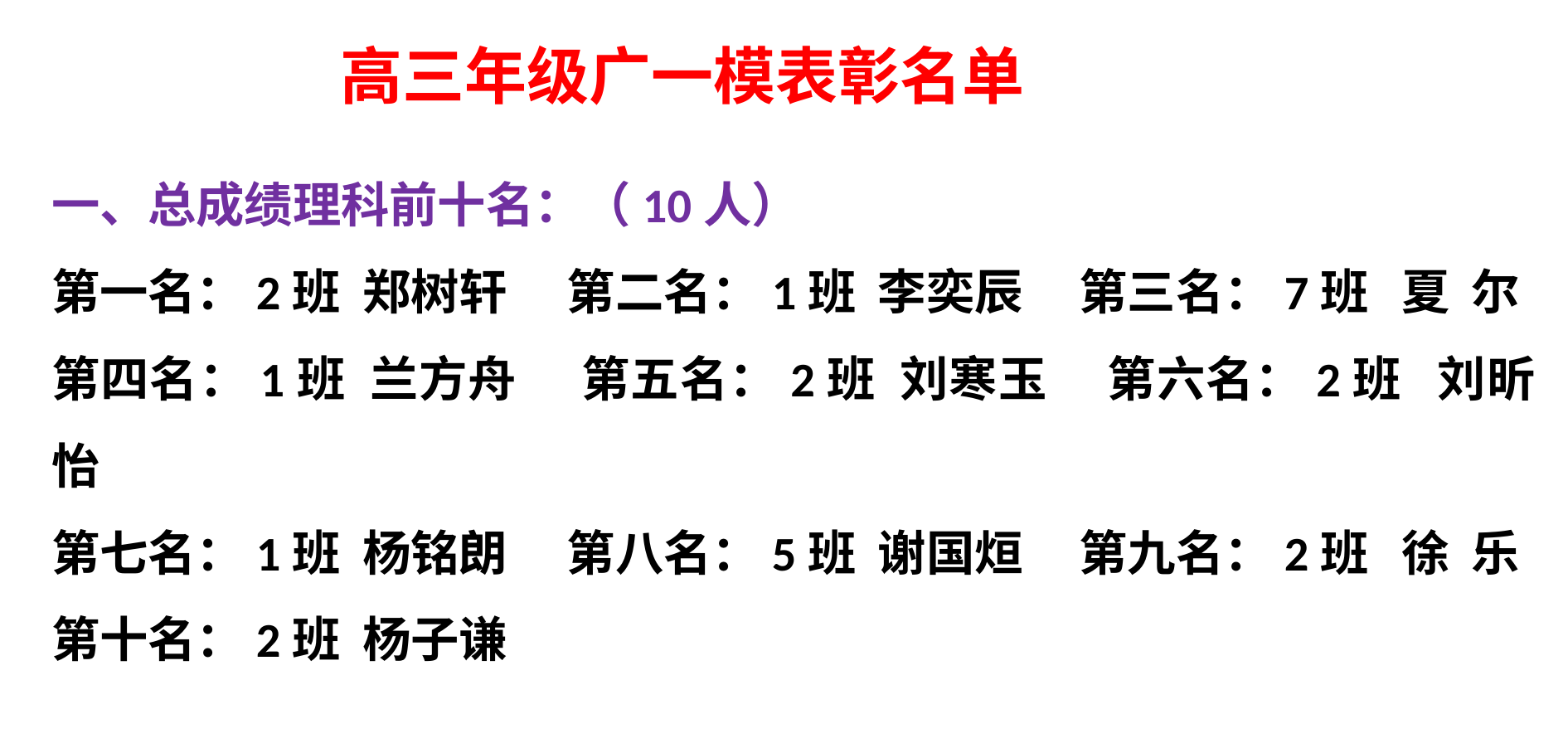

高三年级广一模表彰名单
一、总成绩理科前十名：（10人）
第一名：2班  郑树轩	    第二名：1班  李奕辰 	   第三名：7班   夏  尔
第四名：1班  兰方舟	    第五名：2班  刘寒玉	   第六名：2班   刘昕怡
第七名：1班  杨铭朗	    第八名：5班  谢国烜	   第九名：2班   徐  乐
第十名：2班  杨子谦